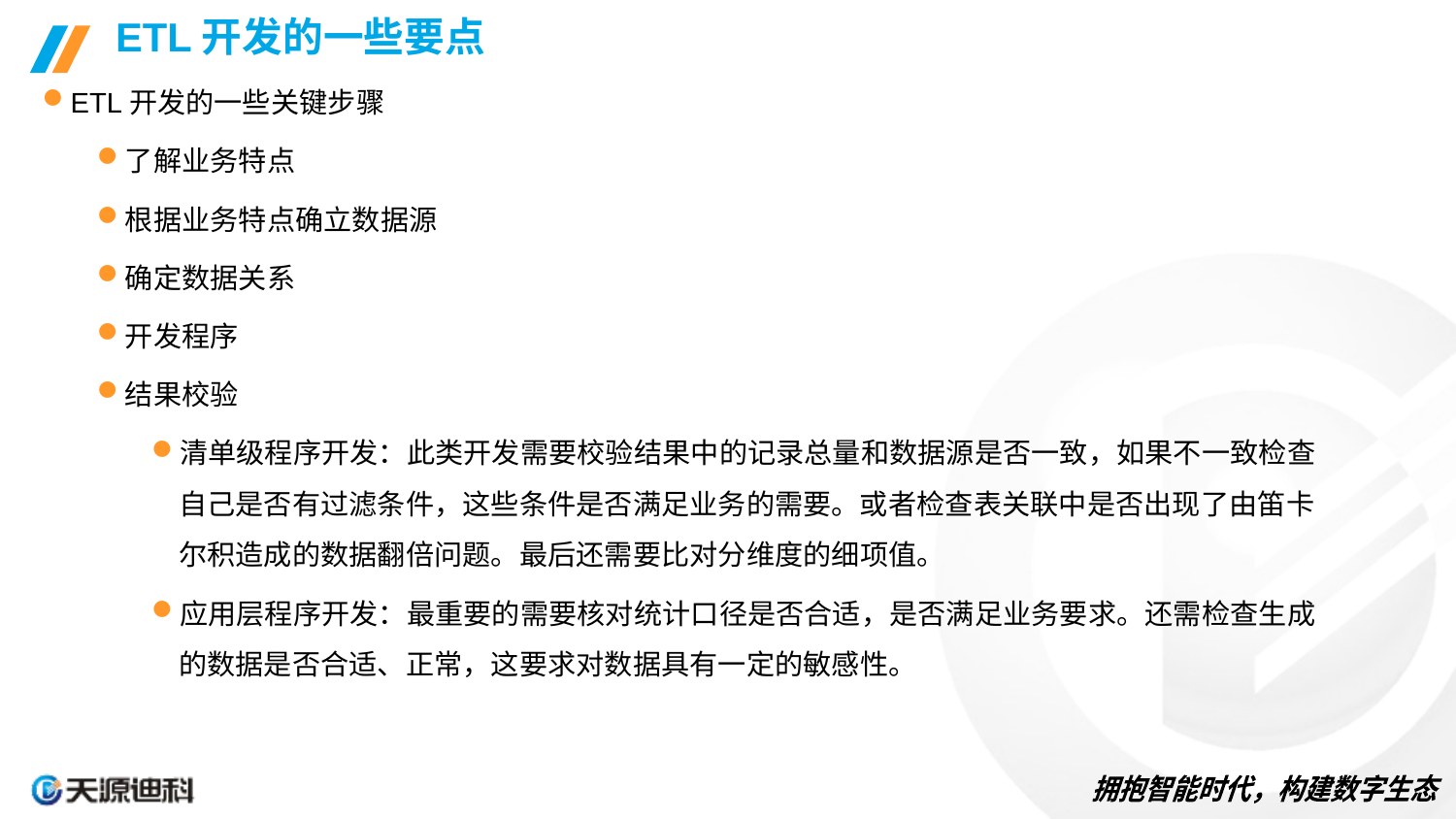

# ETL开发的一些要点
ETL开发的一些关键步骤
了解业务特点
根据业务特点确立数据源
确定数据关系
开发程序
结果校验
清单级程序开发：此类开发需要校验结果中的记录总量和数据源是否一致，如果不一致检查自己是否有过滤条件，这些条件是否满足业务的需要。或者检查表关联中是否出现了由笛卡尔积造成的数据翻倍问题。最后还需要比对分维度的细项值。
应用层程序开发：最重要的需要核对统计口径是否合适，是否满足业务要求。还需检查生成的数据是否合适、正常，这要求对数据具有一定的敏感性。